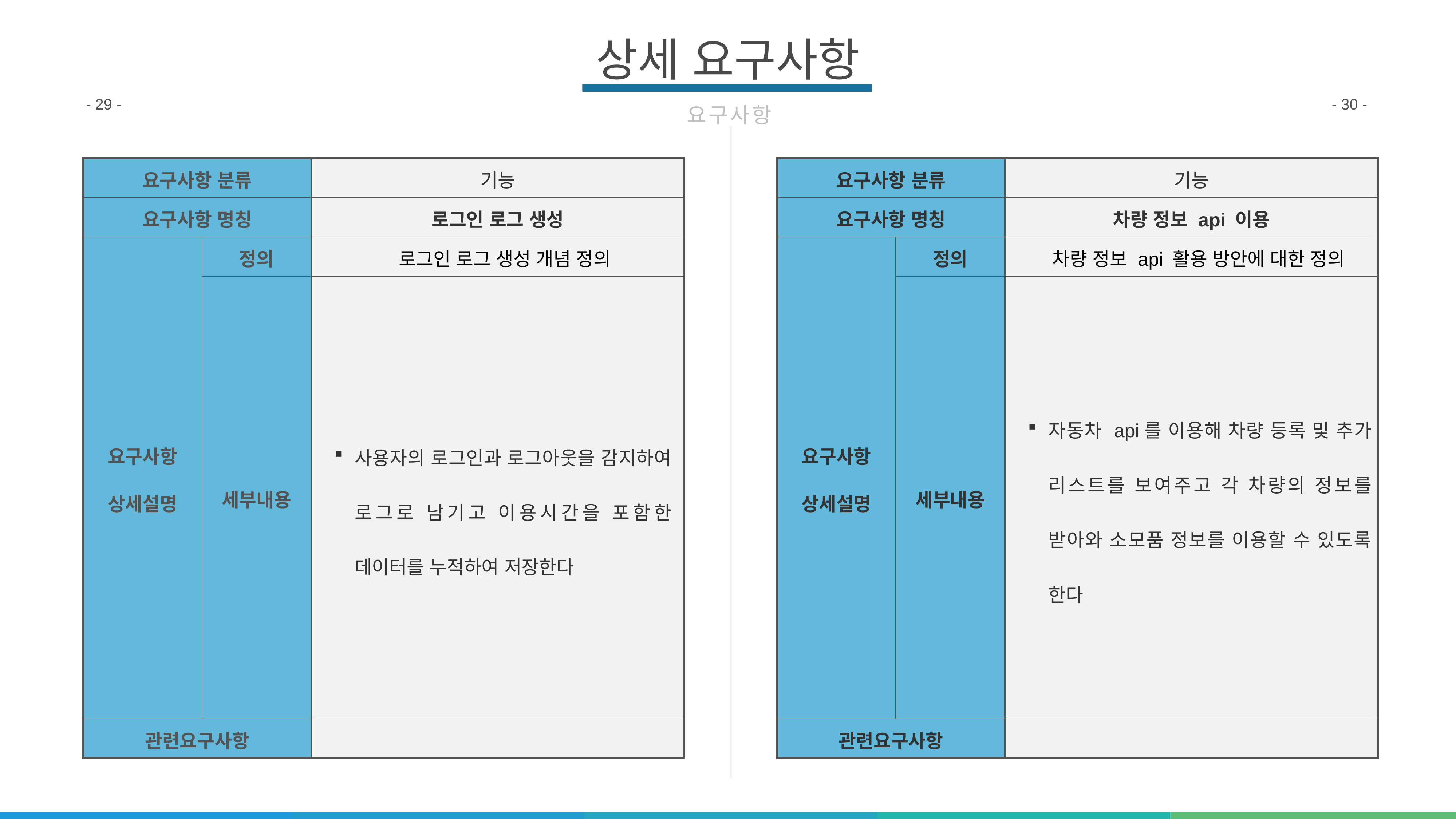

상세 요구사항

요구사항
- 29 -
- 30 -
| 요구사항 분류 |  | 기능 |
| --- | --- | --- |
| 요구사항 명칭 |  | 로그인 로그 생성 |
| 요구사항 상세설명 | 정의 | 로그인 로그 생성 개념 정의 |
|  | 세부내용 | 사용자의 로그인과 로그아웃을 감지하여 로그로 남기고 이용시간을 포함한 데이터를 누적하여 저장한다 |
| 관련요구사항 |  |  |
| 요구사항 분류 |  | 기능 |
| --- | --- | --- |
| 요구사항 명칭 |  | 차량 정보 api 이용 |
| 요구사항 상세설명 | 정의 | 차량 정보 api 활용 방안에 대한 정의 |
|  | 세부내용 | 자동차 api를 이용해 차량 등록 및 추가 리스트를 보여주고 각 차량의 정보를 받아와 소모품 정보를 이용할 수 있도록 한다 |
| 관련요구사항 |  |  |